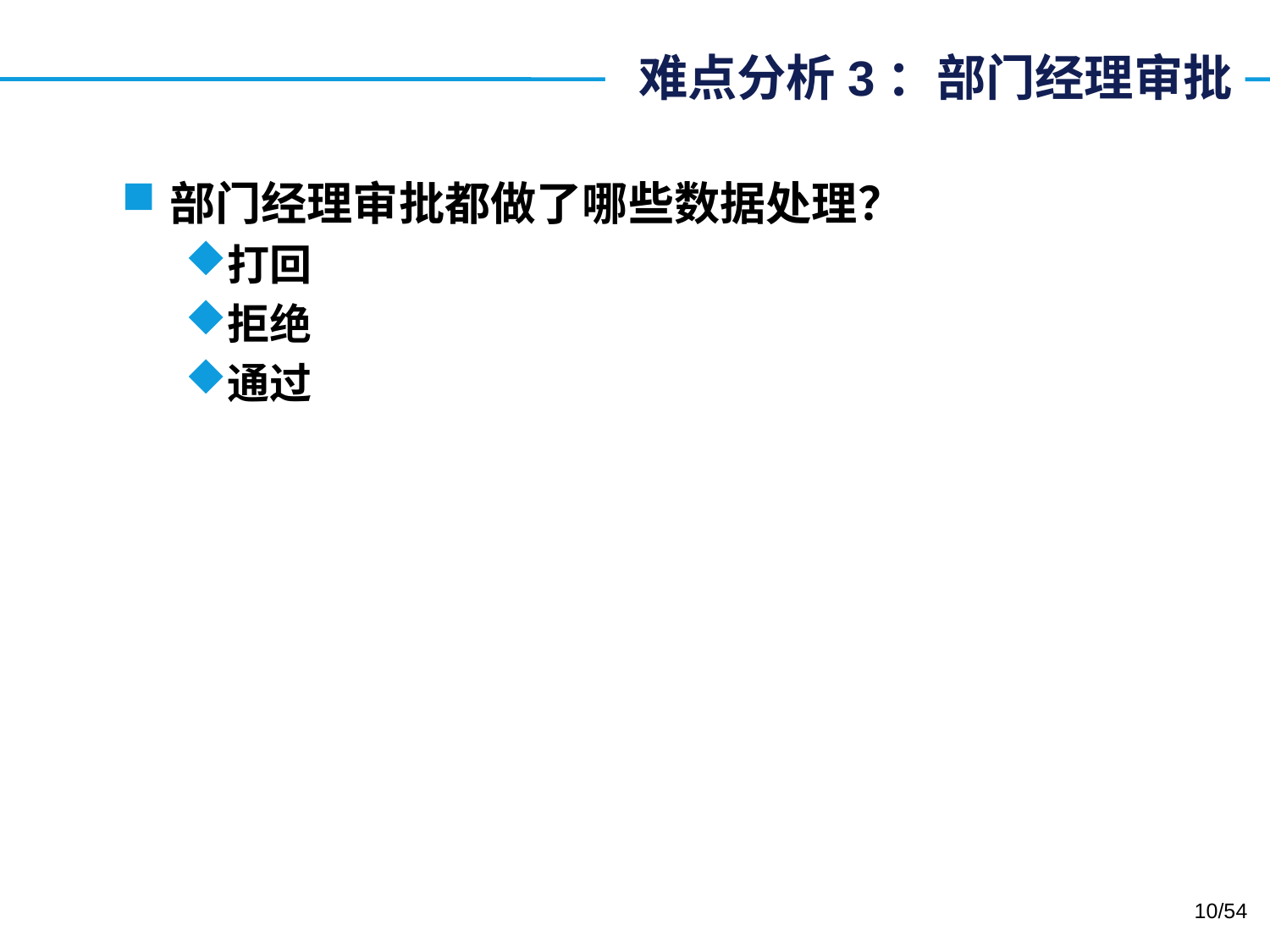

# 难点分析3：部门经理审批
部门经理审批都做了哪些数据处理？
打回
拒绝
通过
10/54